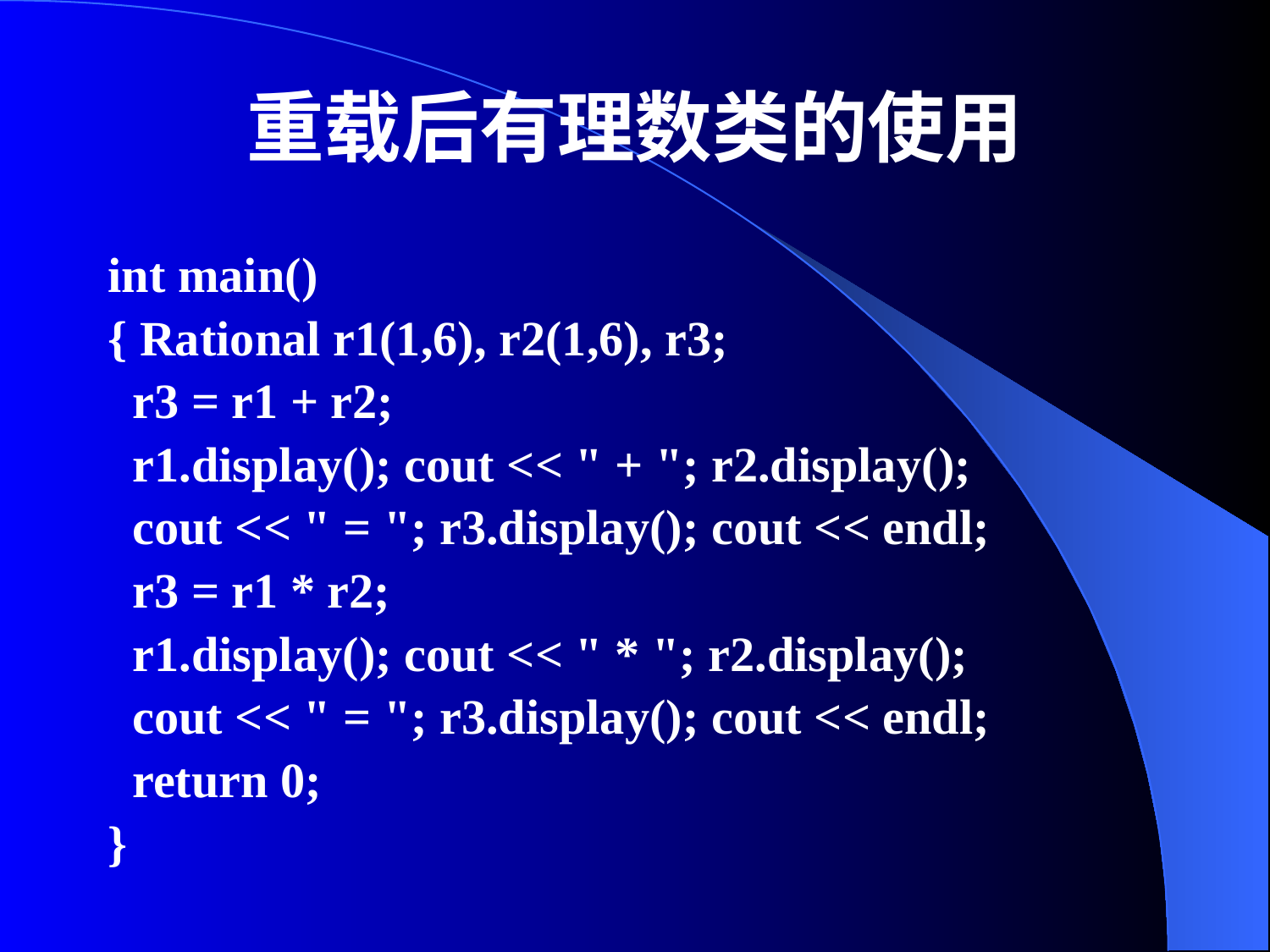

# 重载后有理数类的使用
int main()
{ Rational r1(1,6), r2(1,6), r3;
  r3 = r1 + r2;
  r1.display(); cout << " + "; r2.display();
  cout << " = "; r3.display(); cout << endl;
  r3 = r1 * r2;
  r1.display(); cout << " * "; r2.display();
  cout << " = "; r3.display(); cout << endl;
  return 0;
}